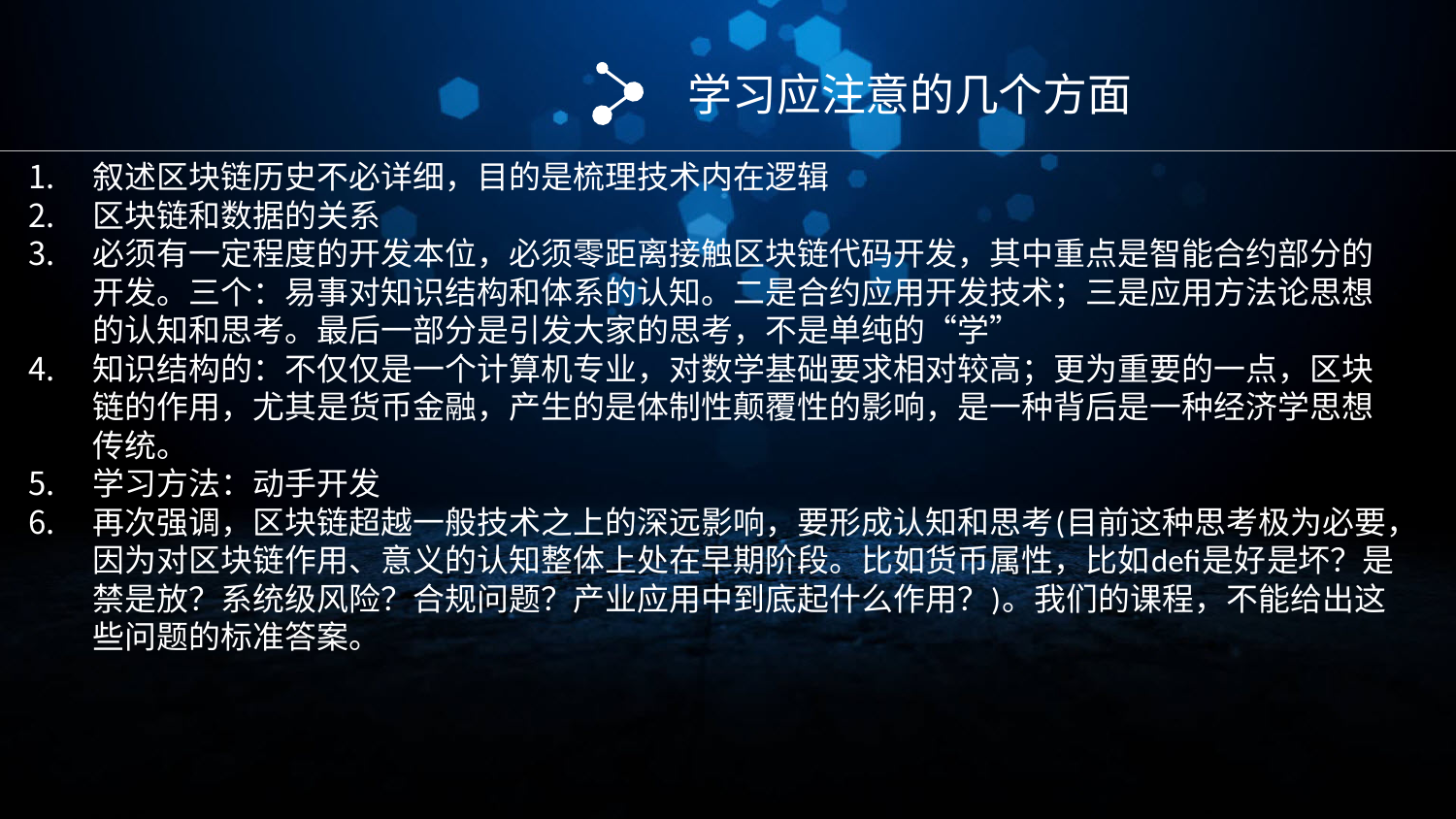

学习应注意的几个方面
叙述区块链历史不必详细，目的是梳理技术内在逻辑
区块链和数据的关系
必须有一定程度的开发本位，必须零距离接触区块链代码开发，其中重点是智能合约部分的开发。三个：易事对知识结构和体系的认知。二是合约应用开发技术；三是应用方法论思想的认知和思考。最后一部分是引发大家的思考，不是单纯的“学”
知识结构的：不仅仅是一个计算机专业，对数学基础要求相对较高；更为重要的一点，区块链的作用，尤其是货币金融，产生的是体制性颠覆性的影响，是一种背后是一种经济学思想传统。
学习方法：动手开发
再次强调，区块链超越一般技术之上的深远影响，要形成认知和思考(目前这种思考极为必要，因为对区块链作用、意义的认知整体上处在早期阶段。比如货币属性，比如defi是好是坏？是禁是放？系统级风险？合规问题？产业应用中到底起什么作用？)。我们的课程，不能给出这些问题的标准答案。